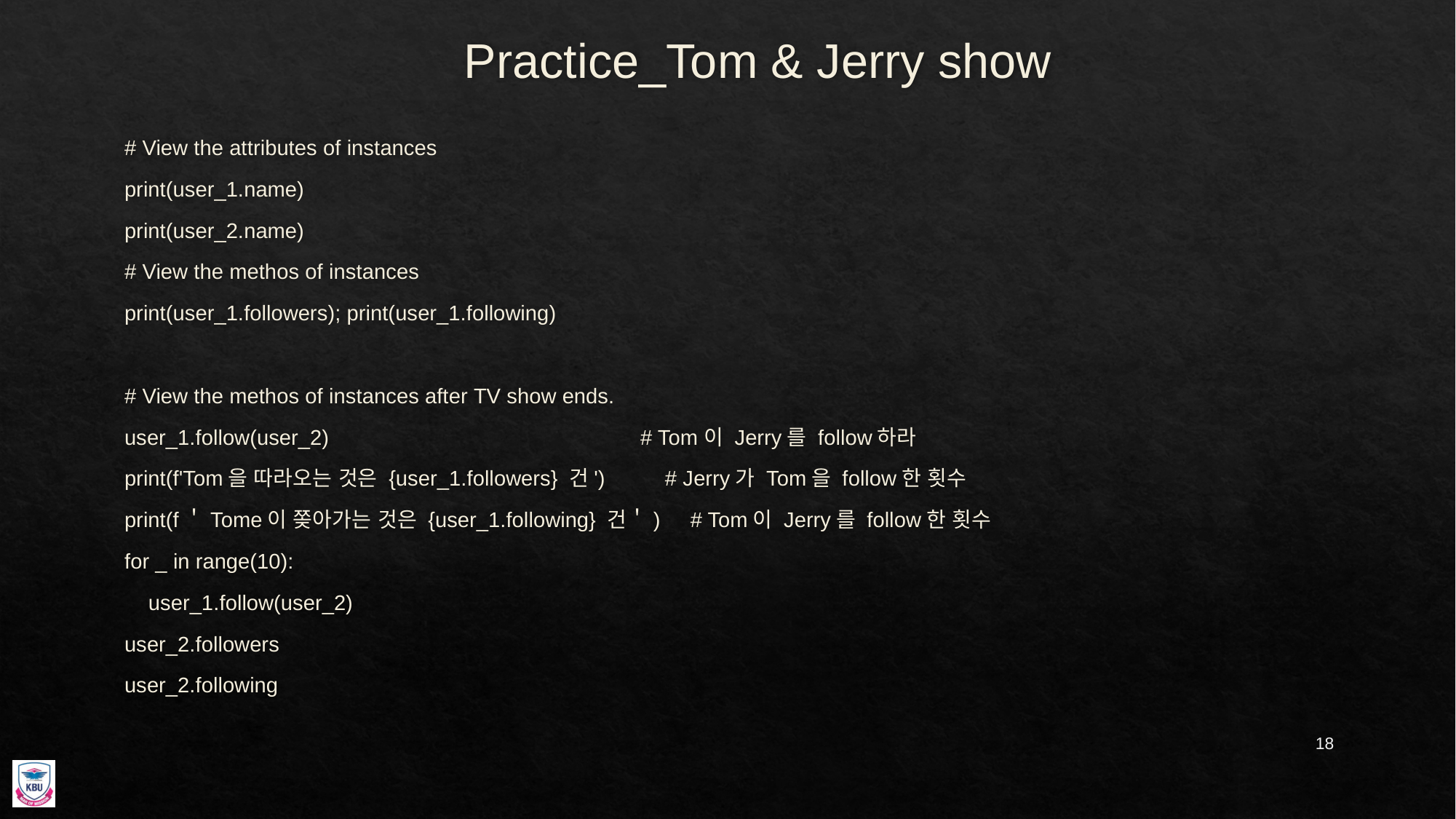

# Practice_Tom & Jerry show
# View the attributes of instances
print(user_1.name)
print(user_2.name)
# View the methos of instances
print(user_1.followers); print(user_1.following)

# View the methos of instances after TV show ends.
user_1.follow(user_2)                                                    # Tom이 Jerry를 follow하라
print(f'Tom을 따라오는 것은 {user_1.followers} 건')          # Jerry가 Tom을 follow한 횟수
print(f＇Tome이 쫒아가는 것은 {user_1.following} 건＇)     # Tom이 Jerry를 follow한 횟수
for _ in range(10):
    user_1.follow(user_2)
user_2.followers
user_2.following

18